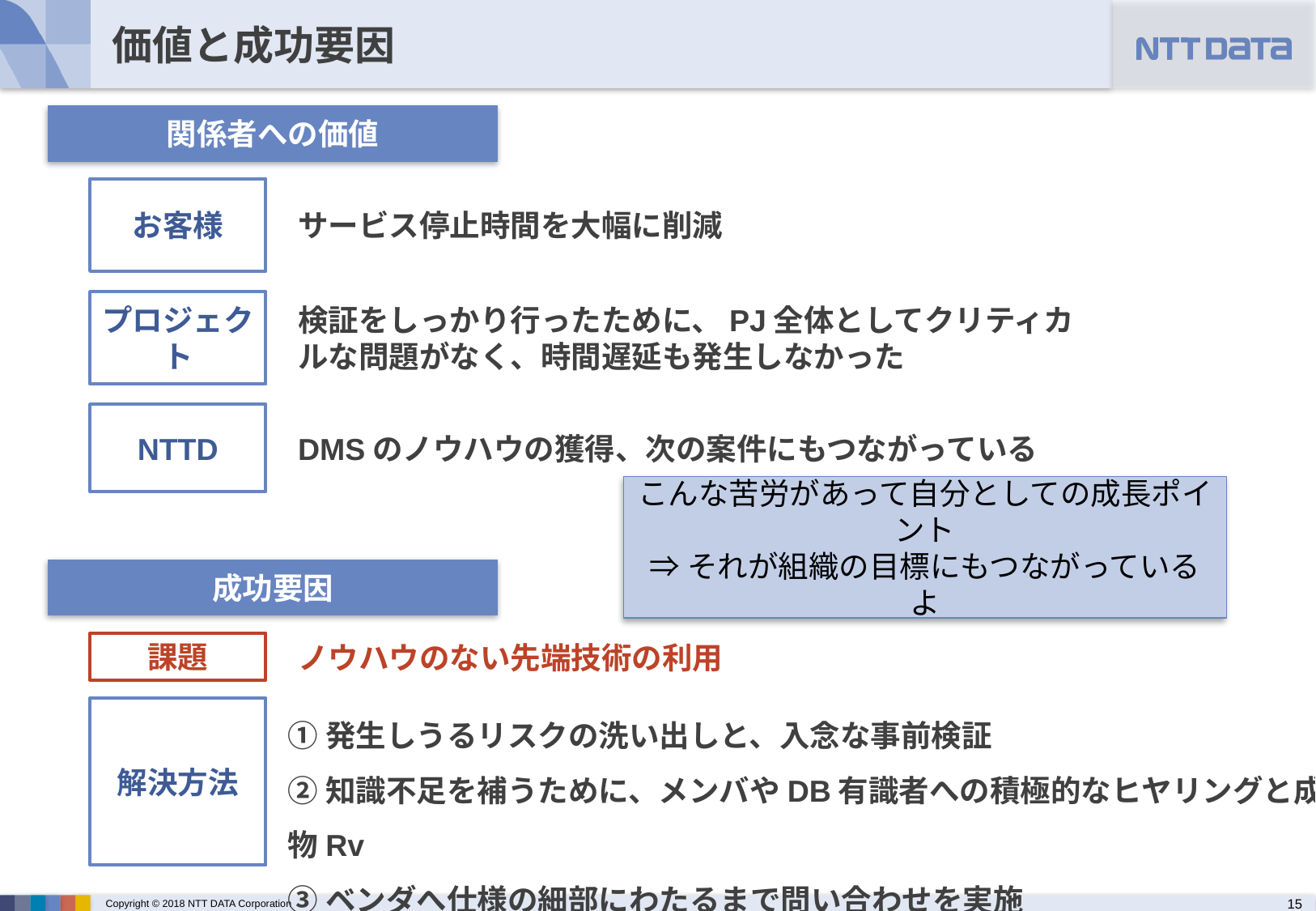

# 価値と成功要因
関係者への価値
お客様
サービス停止時間を大幅に削減
プロジェクト
検証をしっかり行ったために、PJ全体としてクリティカルな問題がなく、時間遅延も発生しなかった
DMSのノウハウの獲得、次の案件にもつながっている
NTTD
こんな苦労があって自分としての成長ポイント
⇒それが組織の目標にもつながっているよ
成功要因
課題
ノウハウのない先端技術の利用
①発生しうるリスクの洗い出しと、入念な事前検証
②知識不足を補うために、メンバやDB有識者への積極的なヒヤリングと成果物Rv
③ベンダへ仕様の細部にわたるまで問い合わせを実施
解決方法